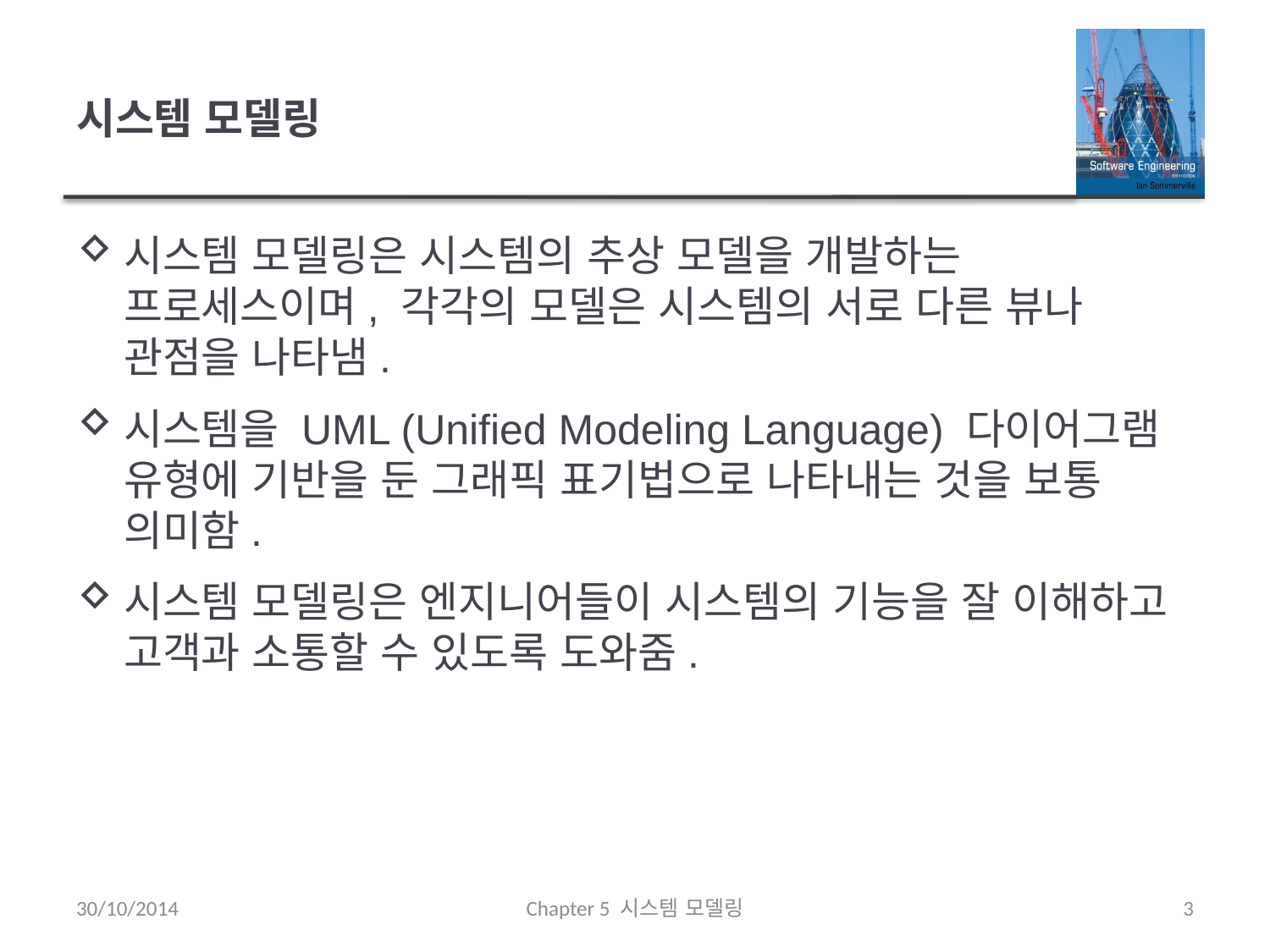

# 시스템 모델링
시스템 모델링은 시스템의 추상 모델을 개발하는 프로세스이며, 각각의 모델은 시스템의 서로 다른 뷰나 관점을 나타냄.
시스템을 UML (Unified Modeling Language) 다이어그램 유형에 기반을 둔 그래픽 표기법으로 나타내는 것을 보통 의미함.
시스템 모델링은 엔지니어들이 시스템의 기능을 잘 이해하고 고객과 소통할 수 있도록 도와줌.

30/10/2014
Chapter 5 시스템 모델링
3